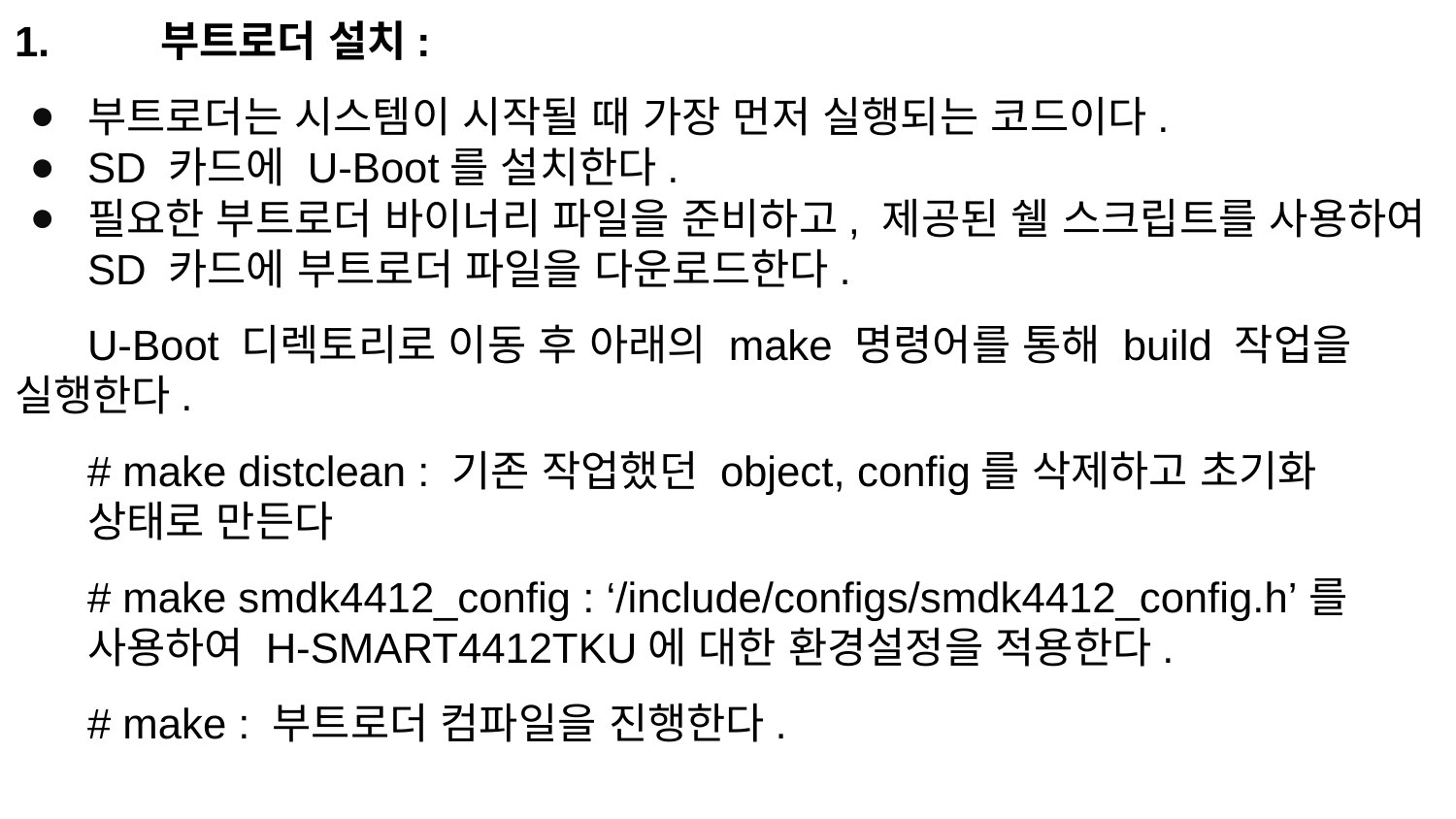

1.	부트로더 설치:
부트로더는 시스템이 시작될 때 가장 먼저 실행되는 코드이다.
SD 카드에 U-Boot를 설치한다.
필요한 부트로더 바이너리 파일을 준비하고, 제공된 쉘 스크립트를 사용하여 SD 카드에 부트로더 파일을 다운로드한다.
U-Boot 디렉토리로 이동 후 아래의 make 명령어를 통해 build 작업을 실행한다.
# make distclean : 기존 작업했던 object, config를 삭제하고 초기화 상태로 만든다
# make smdk4412_config : ‘/include/configs/smdk4412_config.h’를 사용하여 H-SMART4412TKU에 대한 환경설정을 적용한다.
# make : 부트로더 컴파일을 진행한다.